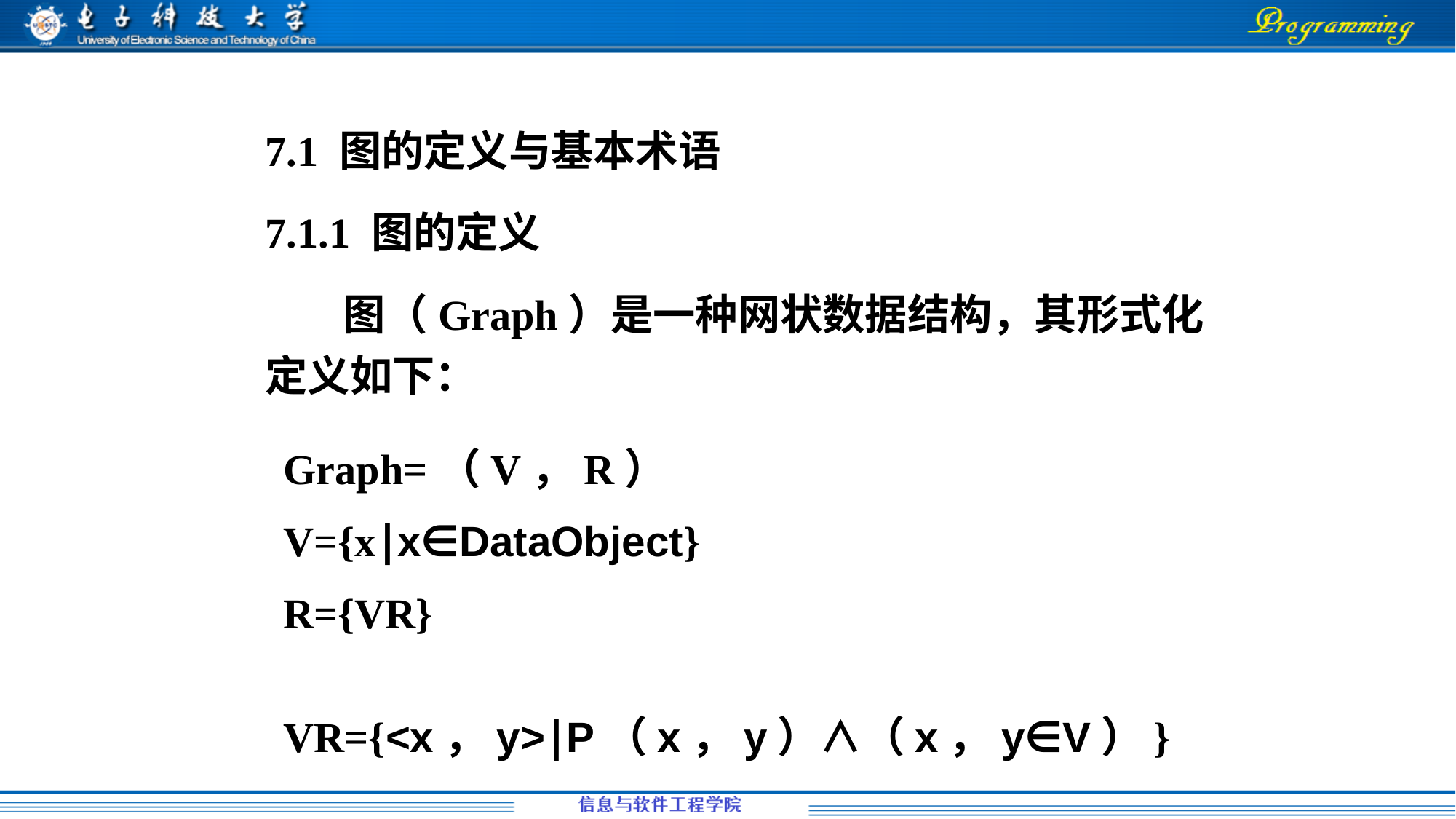

7.1 图的定义与基本术语
7.1.1 图的定义
       图（Graph）是一种网状数据结构，其形式化定义如下：
Graph=（V，R）
V={x∣x∈DataObject}
R={VR}
    VR={<x，y>∣P（x，y）∧（x，y∈V）}